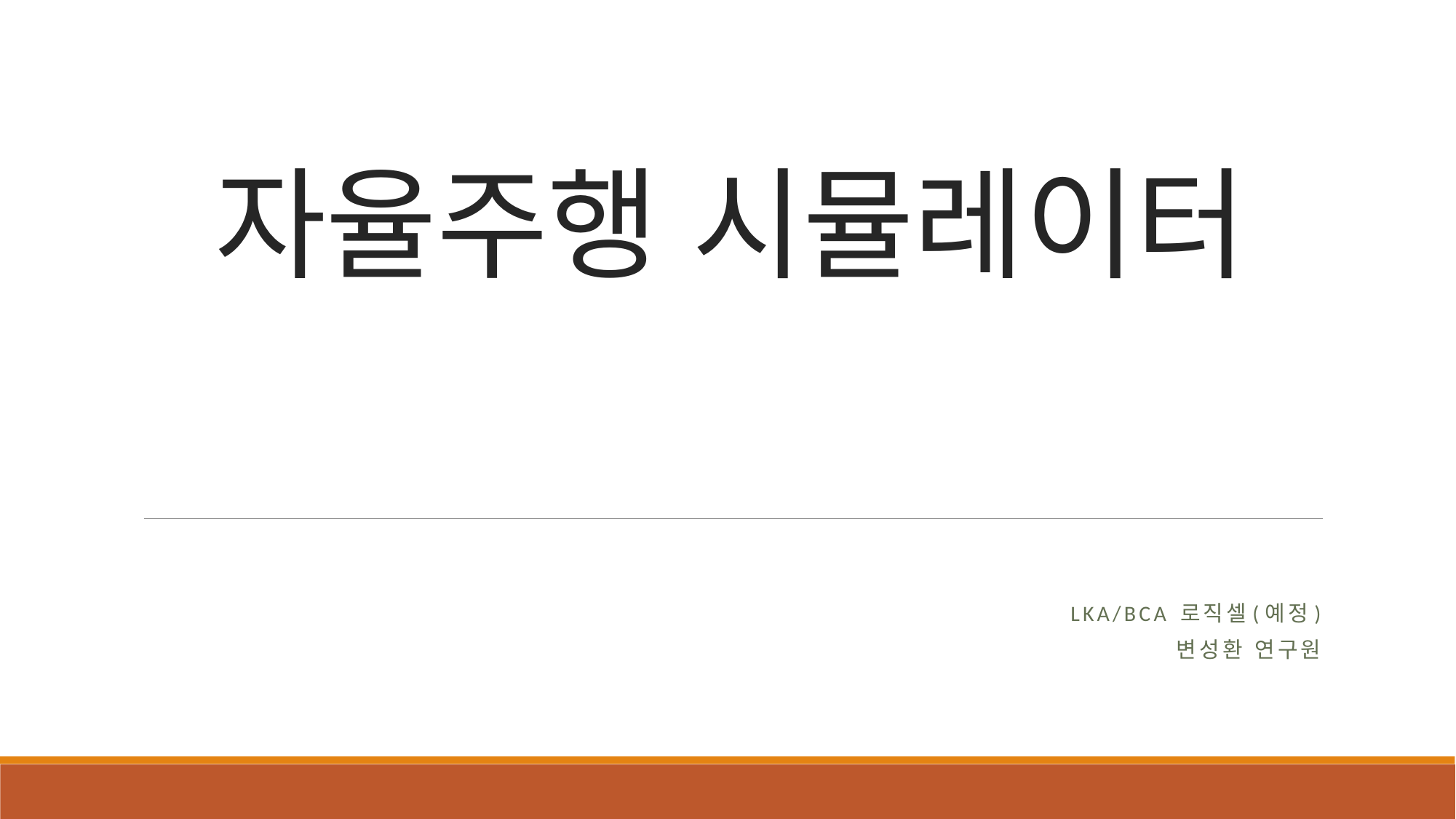

# 자율주행 시뮬레이터
Lka/bca 로직셀(예정)
변성환 연구원